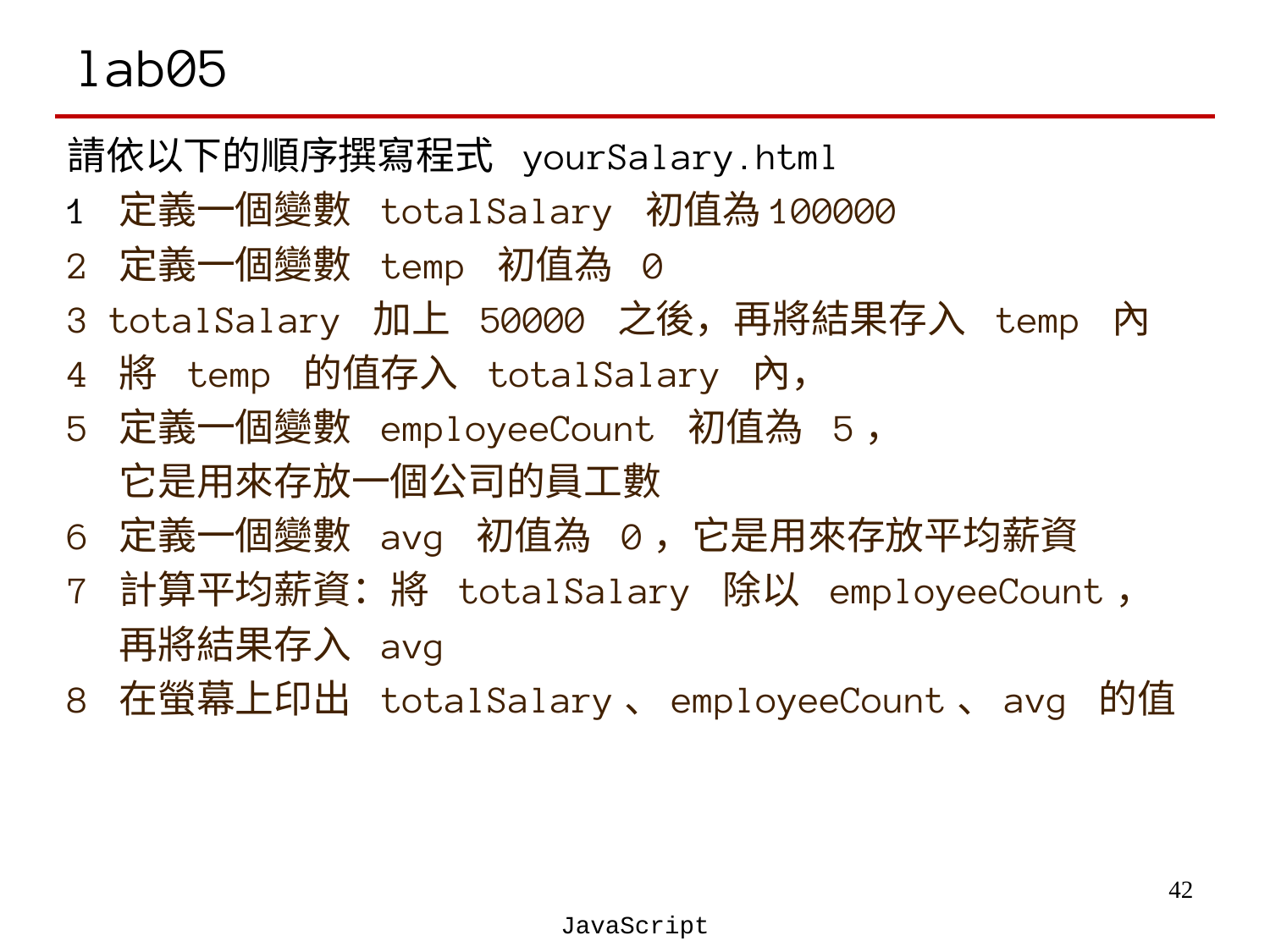

# lab05
請依以下的順序撰寫程式 yourSalary.html
1 定義一個變數 totalSalary 初值為100000
2 定義一個變數 temp 初值為 0
3 totalSalary 加上 50000 之後，再將結果存入 temp 內
4 將 temp 的值存入 totalSalary 內，
5 定義一個變數 employeeCount 初值為 5，
  它是用來存放一個公司的員工數
6 定義一個變數 avg 初值為 0，它是用來存放平均薪資
7 計算平均薪資：將 totalSalary 除以 employeeCount，
  再將結果存入 avg
8 在螢幕上印出 totalSalary、employeeCount、avg 的值

42
JavaScript